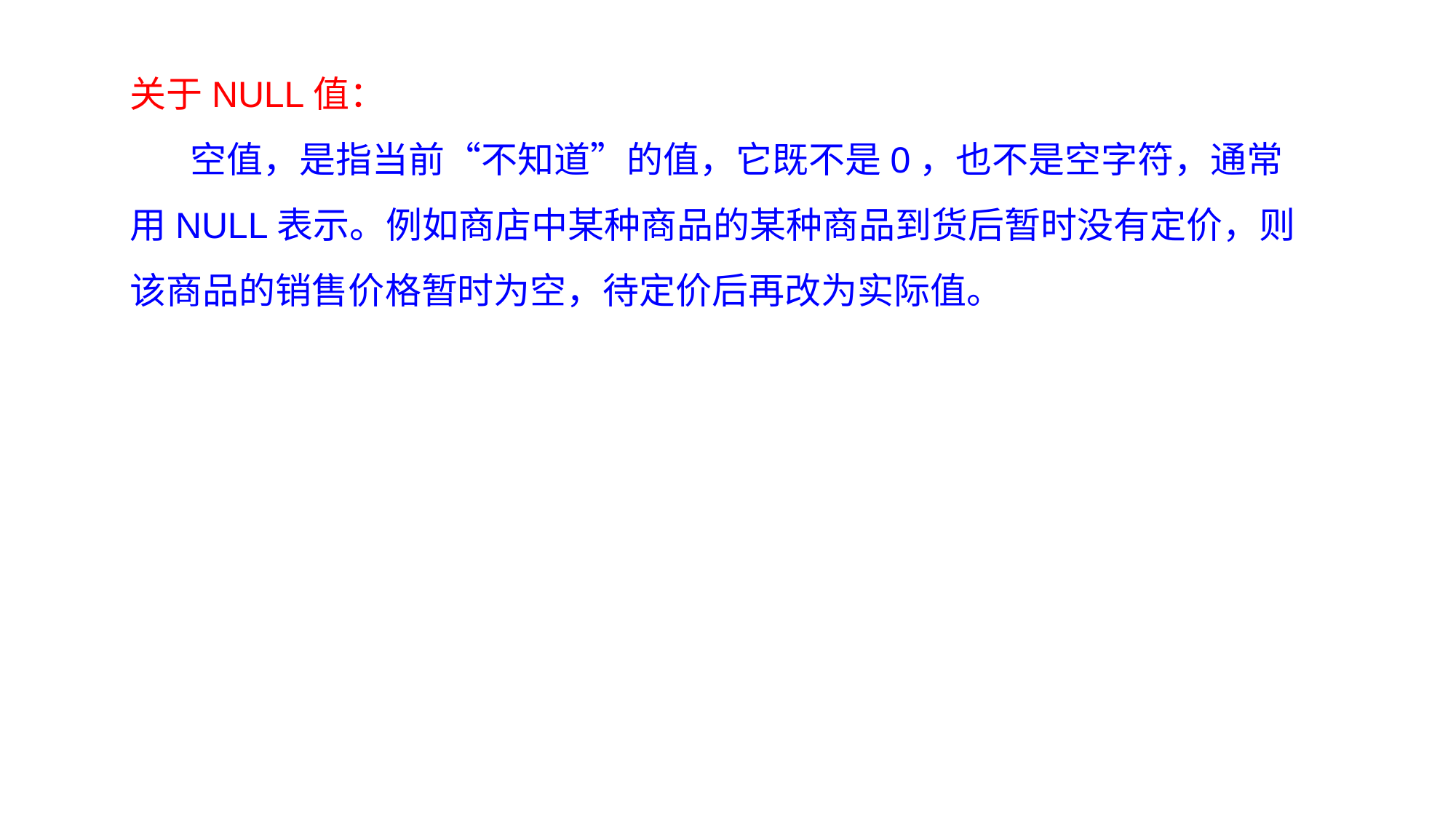

关于NULL值：
空值，是指当前“不知道”的值，它既不是0，也不是空字符，通常用NULL表示。例如商店中某种商品的某种商品到货后暂时没有定价，则该商品的销售价格暂时为空，待定价后再改为实际值。